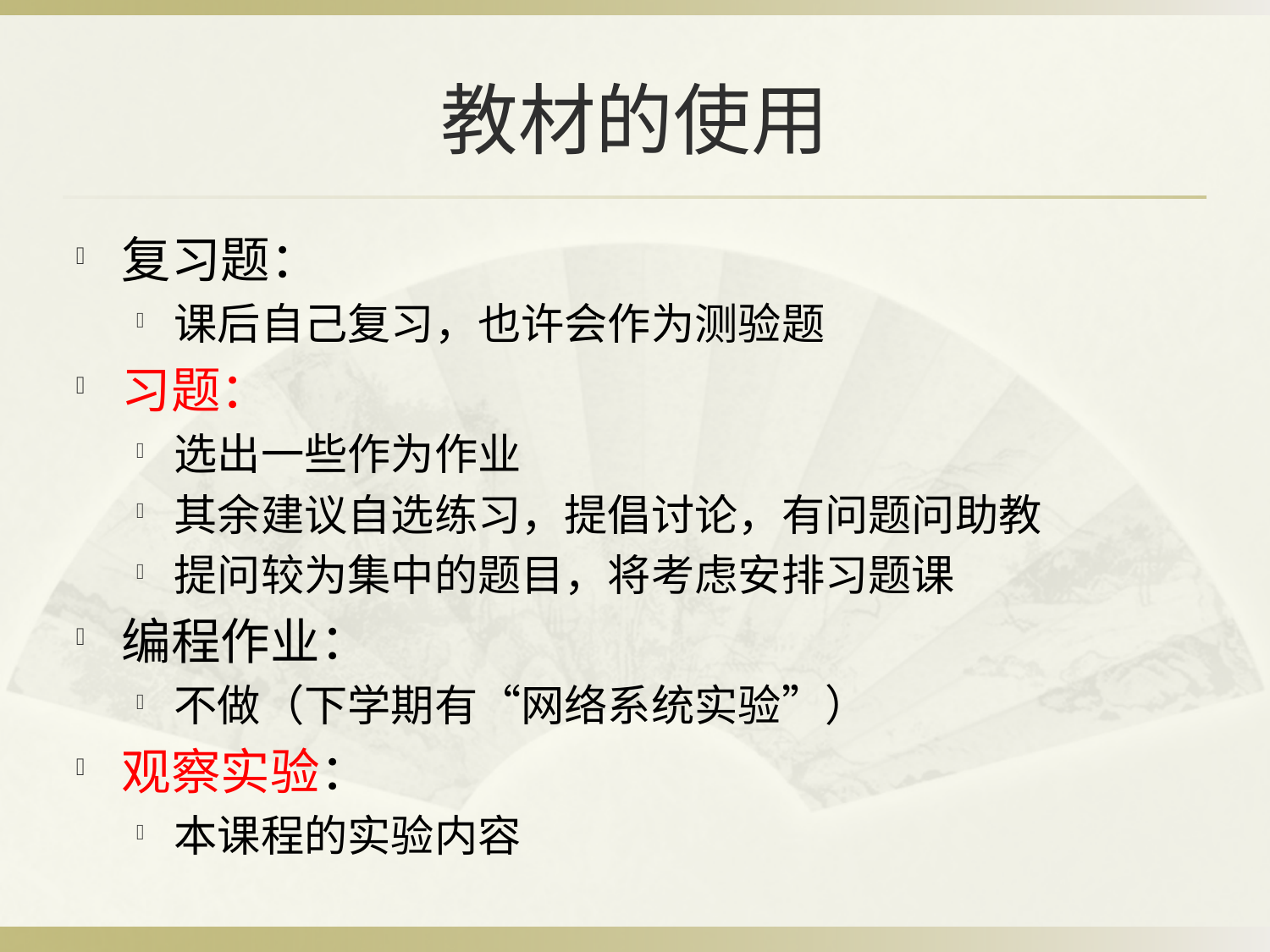

# 教材的使用
复习题：
课后自己复习，也许会作为测验题
习题：
选出一些作为作业
其余建议自选练习，提倡讨论，有问题问助教
提问较为集中的题目，将考虑安排习题课
编程作业：
不做（下学期有“网络系统实验”）
观察实验：
本课程的实验内容